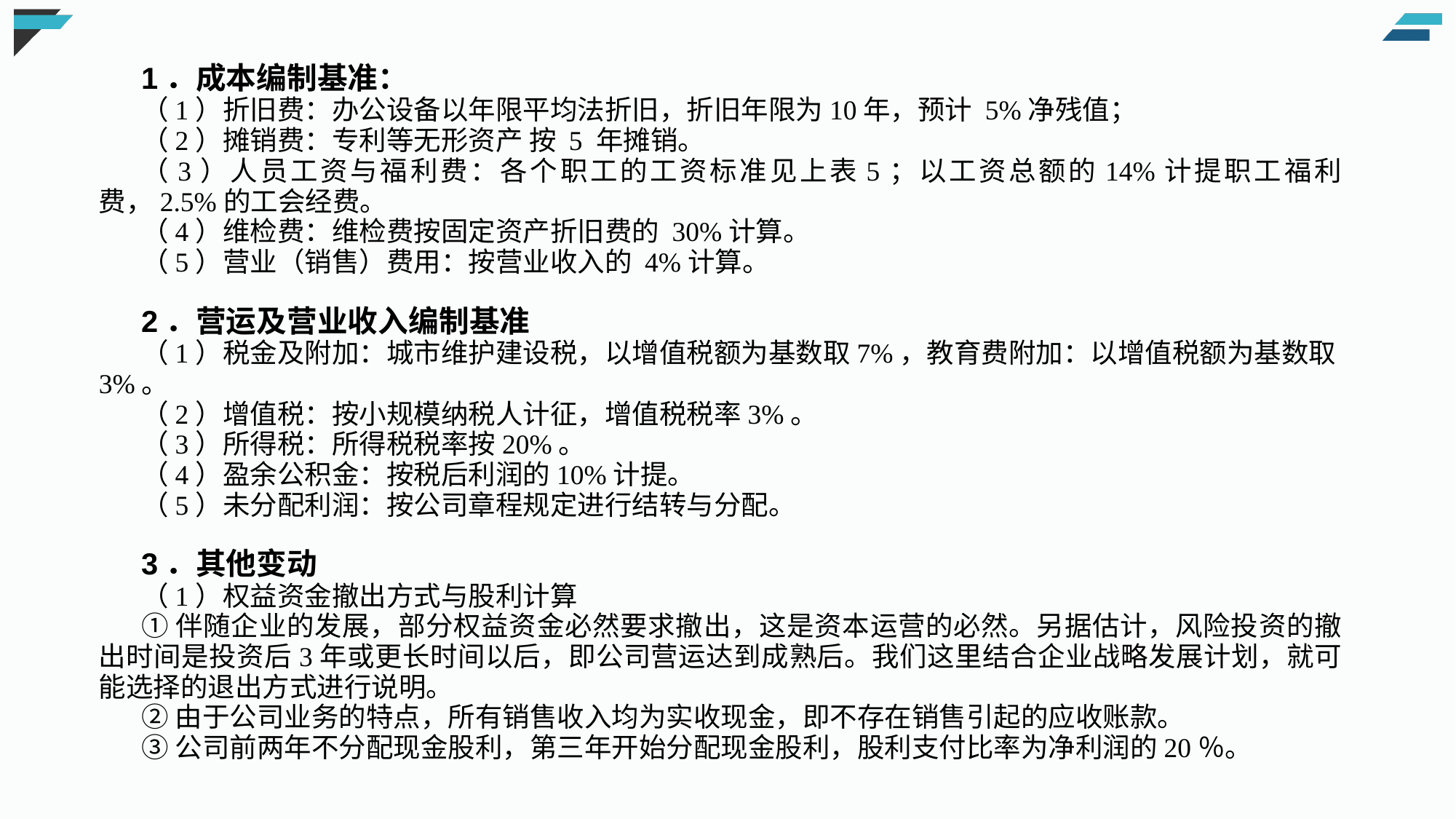

1．成本编制基准：
（1）折旧费：办公设备以年限平均法折旧，折旧年限为10年，预计 5%净残值；
（2）摊销费：专利等无形资产 按 5 年摊销。
（3）人员工资与福利费：各个职工的工资标准见上表5；以工资总额的14%计提职工福利费，2.5%的工会经费。
（4）维检费：维检费按固定资产折旧费的 30%计算。
（5）营业（销售）费用：按营业收入的 4%计算。

2．营运及营业收入编制基准
（1）税金及附加：城市维护建设税，以增值税额为基数取7%，教育费附加：以增值税额为基数取3%。
（2）增值税：按小规模纳税人计征，增值税税率3%。
（3）所得税：所得税税率按20%。
（4）盈余公积金：按税后利润的10%计提。
（5）未分配利润：按公司章程规定进行结转与分配。

3．其他变动
（1）权益资金撤出方式与股利计算
①伴随企业的发展，部分权益资金必然要求撤出，这是资本运营的必然。另据估计，风险投资的撤出时间是投资后3年或更长时间以后，即公司营运达到成熟后。我们这里结合企业战略发展计划，就可能选择的退出方式进行说明。
②由于公司业务的特点，所有销售收入均为实收现金，即不存在销售引起的应收账款。
③公司前两年不分配现金股利，第三年开始分配现金股利，股利支付比率为净利润的20％。